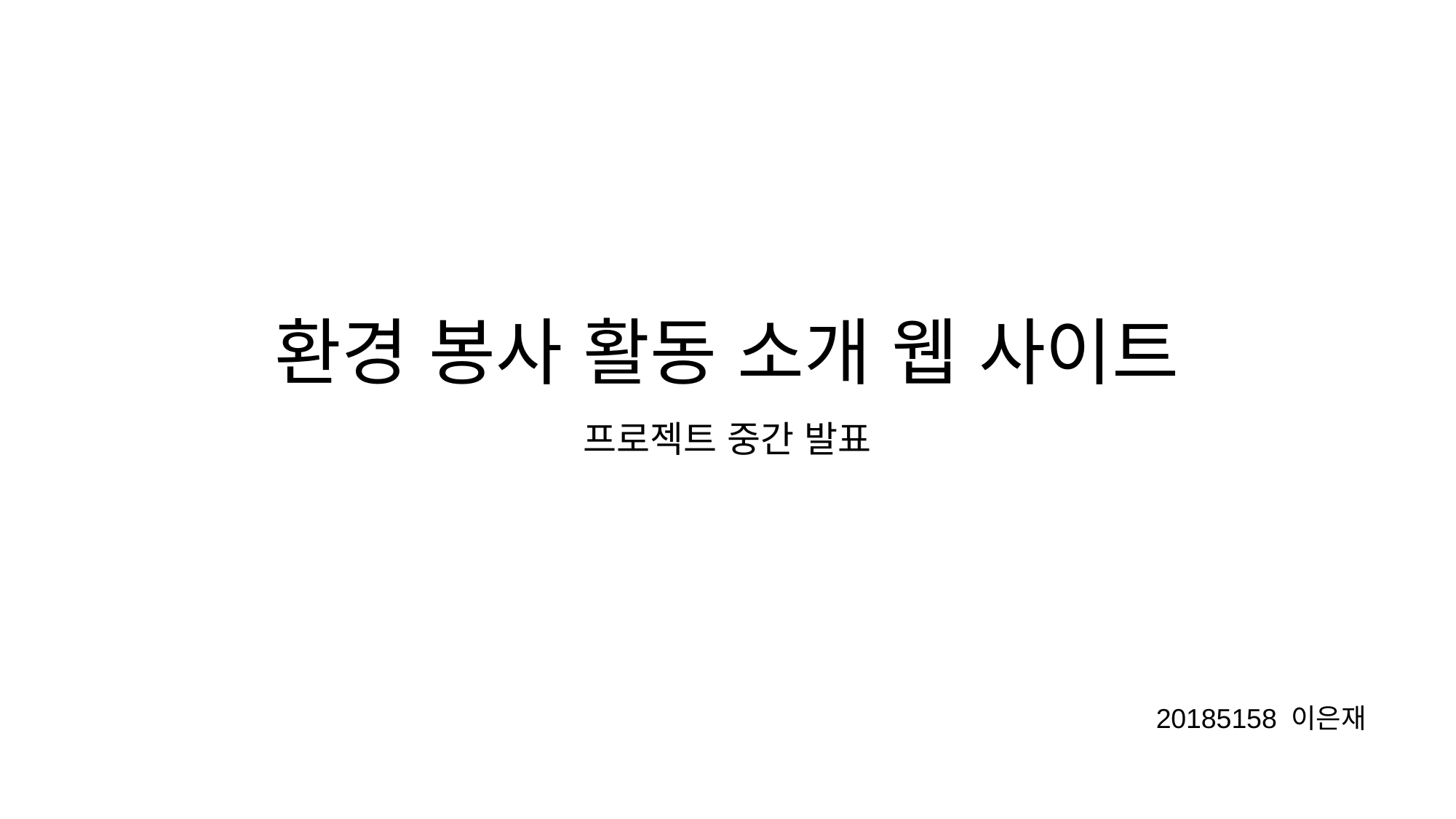

# 환경 봉사 활동 소개 웹 사이트
프로젝트 중간 발표
20185158 이은재